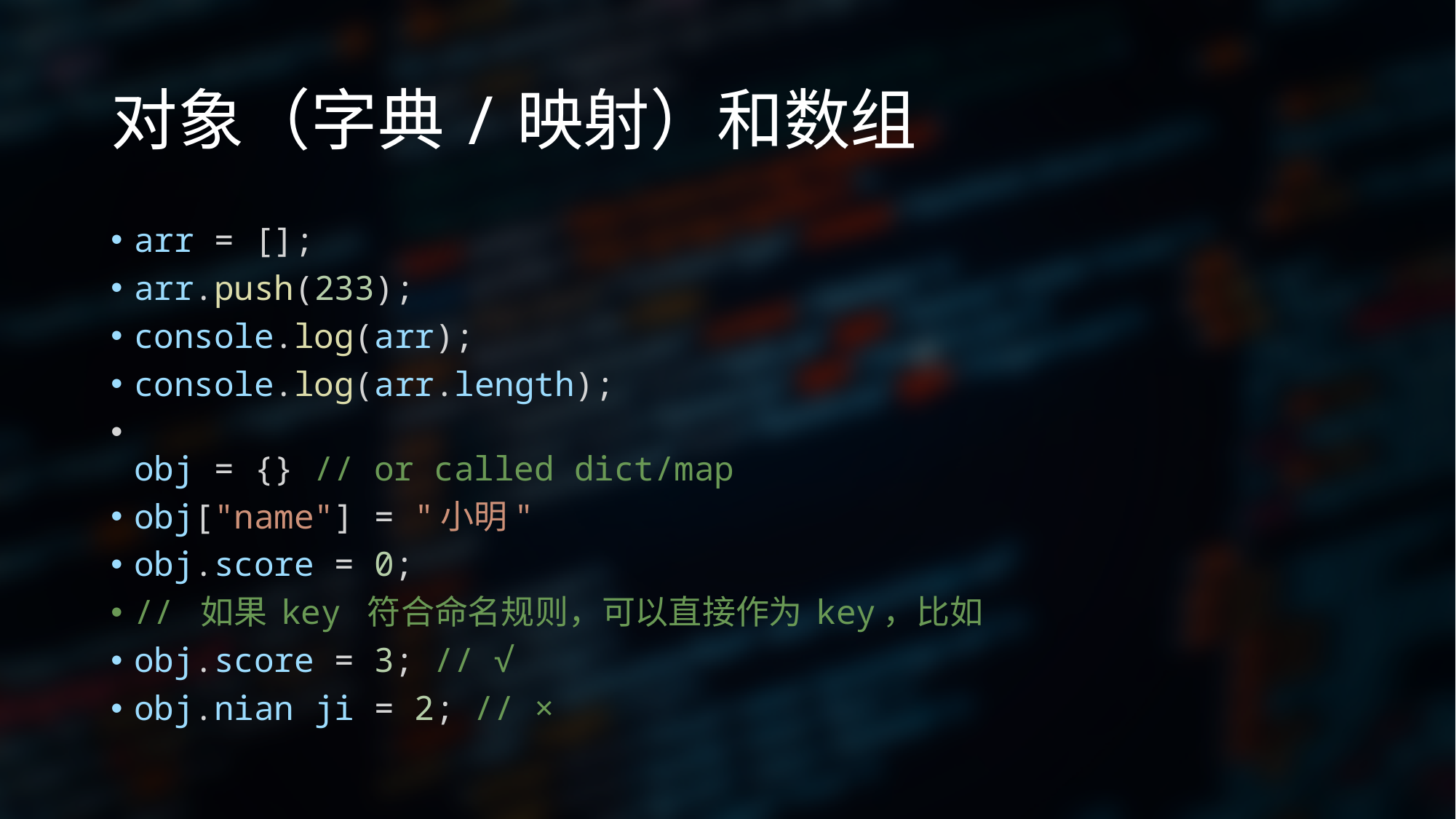

# 对象（字典/映射）和数组
arr = [];
arr.push(233);
console.log(arr);
console.log(arr.length);
obj = {} // or called dict/map
obj["name"] = "小明"
obj.score = 0;
// 如果 key 符合命名规则，可以直接作为 key，比如
obj.score = 3; // √
obj.nian ji = 2; // ×